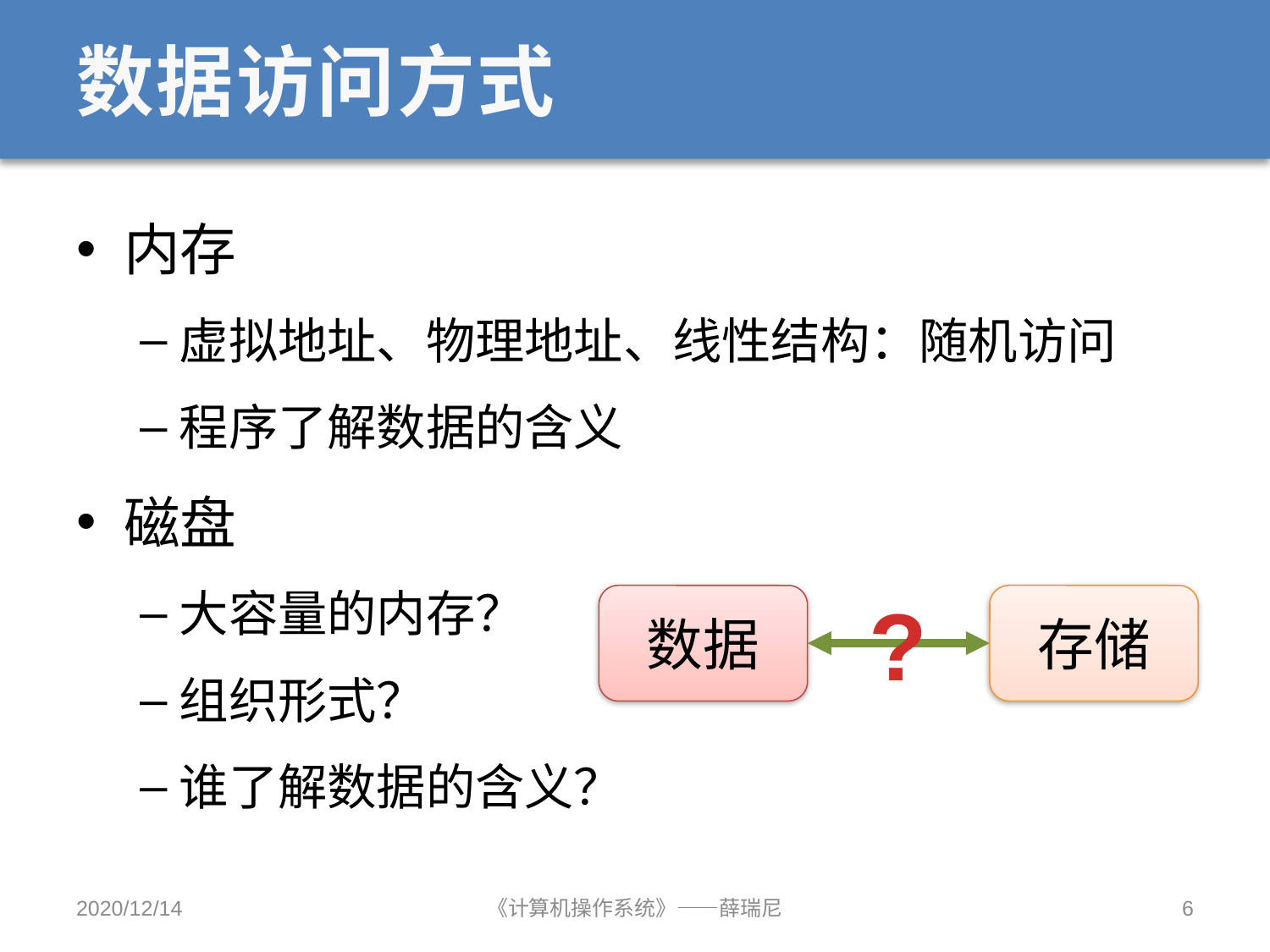

# 数据访问方式
内存
虚拟地址、物理地址、线性结构：随机访问
程序了解数据的含义
磁盘
大容量的内存？
组织形式？
谁了解数据的含义？

?
数据
存储
2020/12/14
《计算机操作系统》——薛瑞尼
6